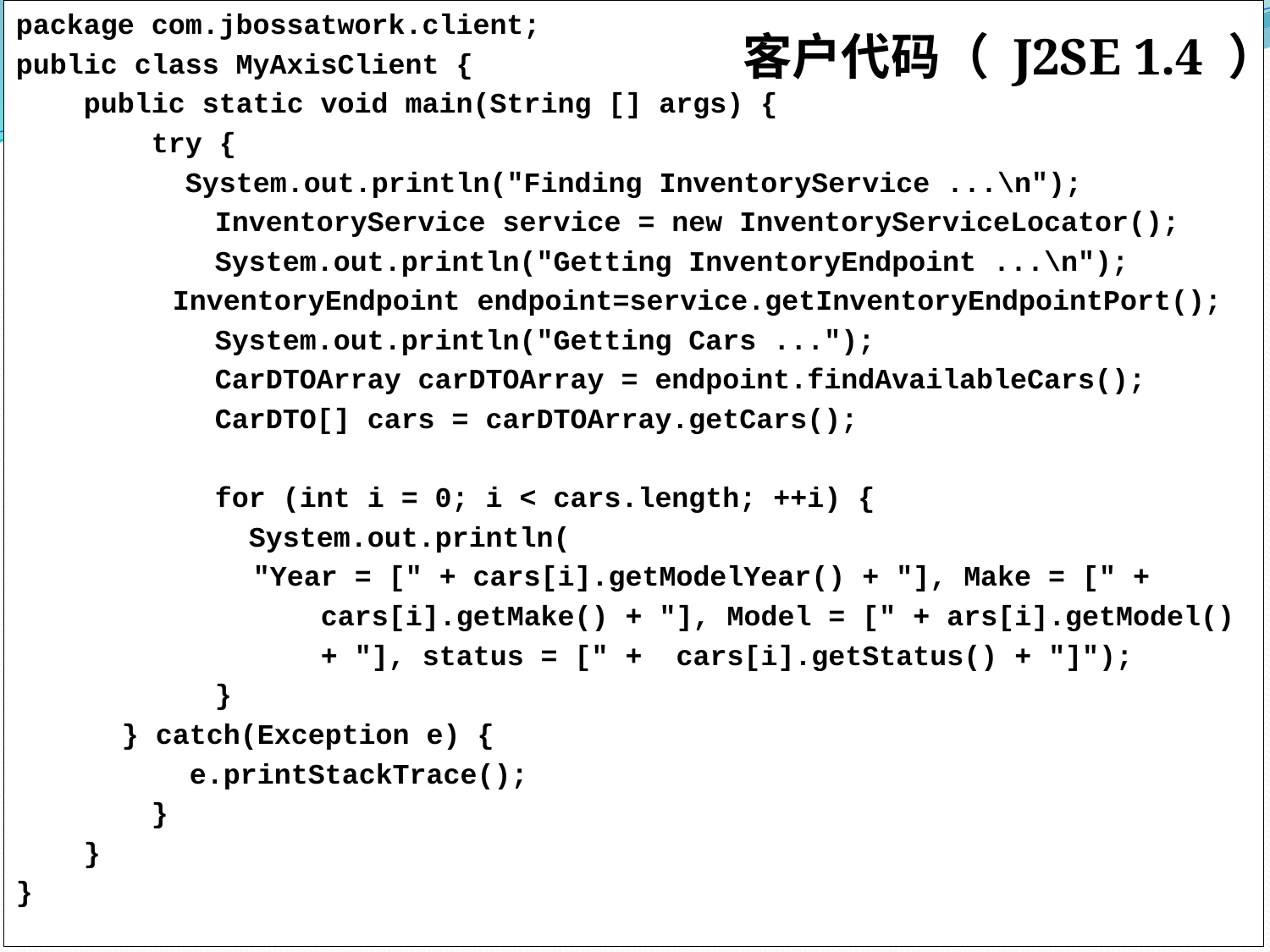

package com.jbossatwork.client;
public class MyAxisClient {
    public static void main(String [] args) {
        try {
          System.out.println("Finding InventoryService ...\n");
		  InventoryService service = new InventoryServiceLocator();
		  System.out.println("Getting InventoryEndpoint ...\n");
	       InventoryEndpoint endpoint=service.getInventoryEndpointPort();
		  System.out.println("Getting Cars ...");
		  CarDTOArray carDTOArray = endpoint.findAvailableCars();
		  CarDTO[] cars = carDTOArray.getCars();

		  for (int i = 0; i < cars.length; ++i) {
		    System.out.println(
              "Year = [" + cars[i].getModelYear() + "], Make = [" +
                  cars[i].getMake() + "], Model = [" + ars[i].getModel()
                  + "], status = [" +  cars[i].getStatus() + "]");
		  }
	    } catch(Exception e) {
	        e.printStackTrace();
        }
    }
}

客户代码（ J2SE 1.4 ）